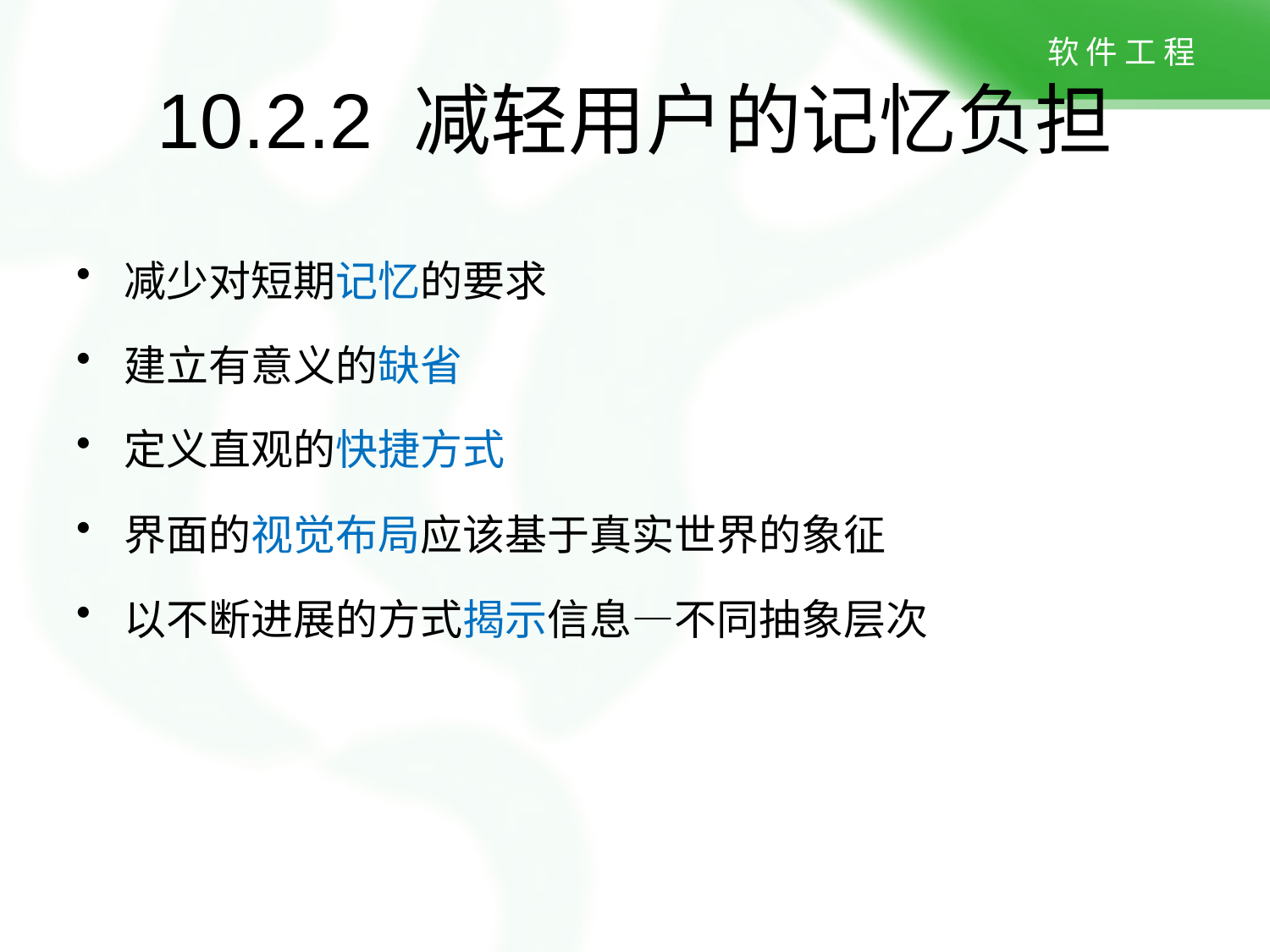

# 10.2.2 减轻用户的记忆负担
减少对短期记忆的要求
建立有意义的缺省
定义直观的快捷方式
界面的视觉布局应该基于真实世界的象征
以不断进展的方式揭示信息—不同抽象层次